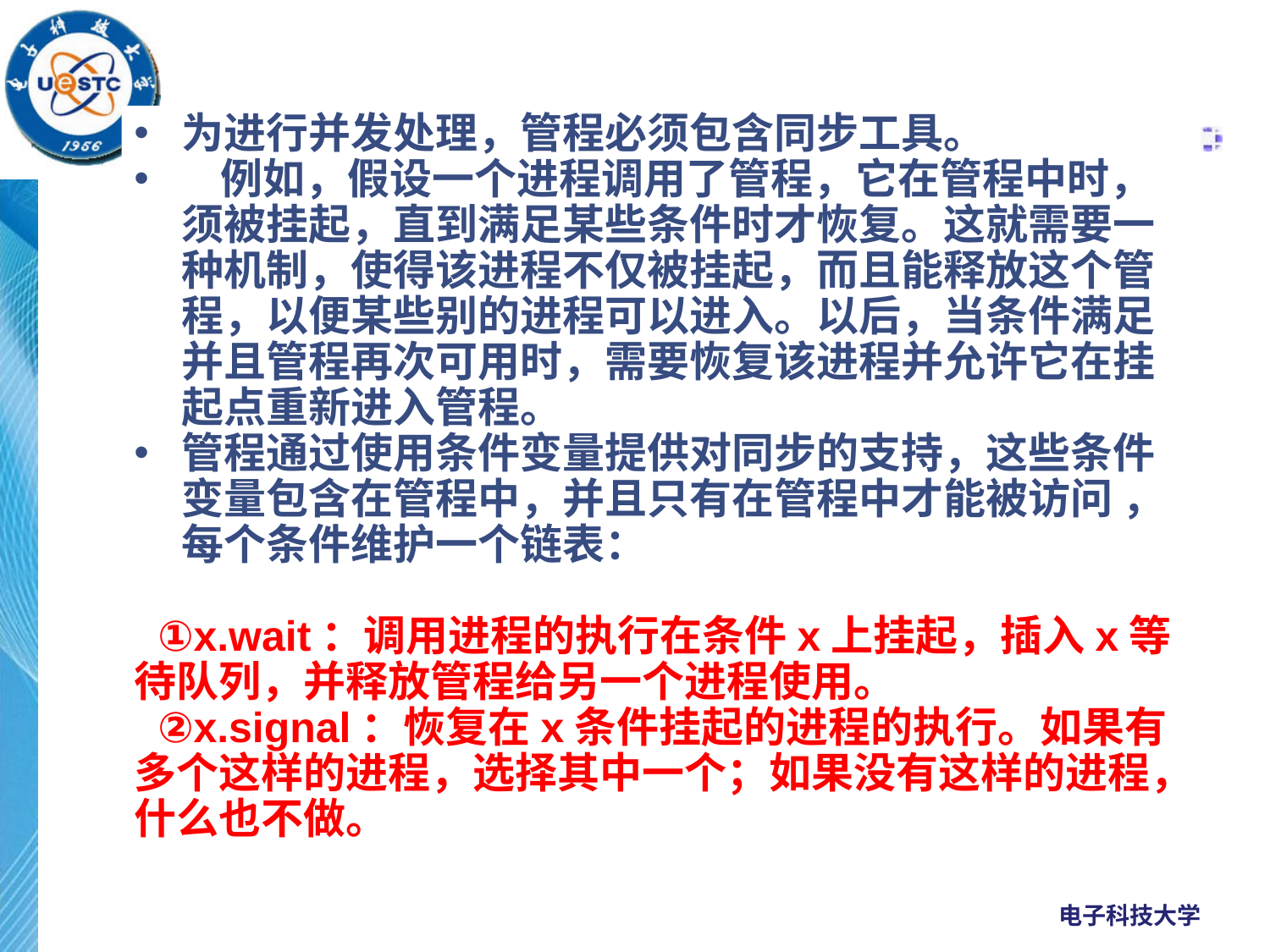

为进行并发处理，管程必须包含同步工具。
   例如，假设一个进程调用了管程，它在管程中时，须被挂起，直到满足某些条件时才恢复。这就需要一种机制，使得该进程不仅被挂起，而且能释放这个管程，以便某些别的进程可以进入。以后，当条件满足并且管程再次可用时，需要恢复该进程并允许它在挂起点重新进入管程。
管程通过使用条件变量提供对同步的支持，这些条件变量包含在管程中，并且只有在管程中才能被访问 ，每个条件维护一个链表：

  ①x.wait：调用进程的执行在条件x上挂起，插入x等待队列，并释放管程给另一个进程使用。
  ②x.signal：恢复在x条件挂起的进程的执行。如果有多个这样的进程，选择其中一个；如果没有这样的进程，什么也不做。